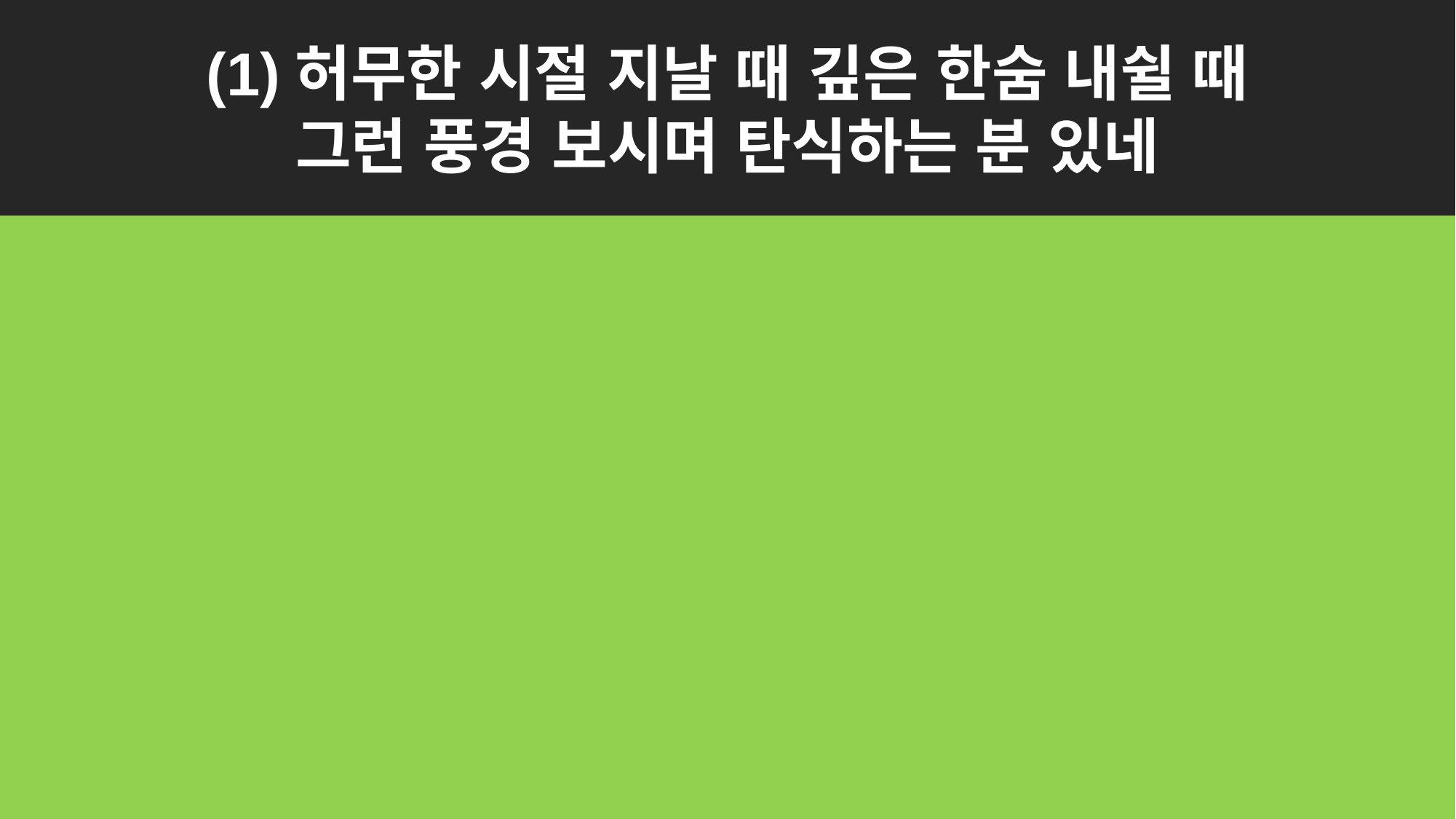

(1)허무한 시절 지날 때 깊은 한숨 내쉴 때
그런 풍경 보시며 탄식하는 분 있네